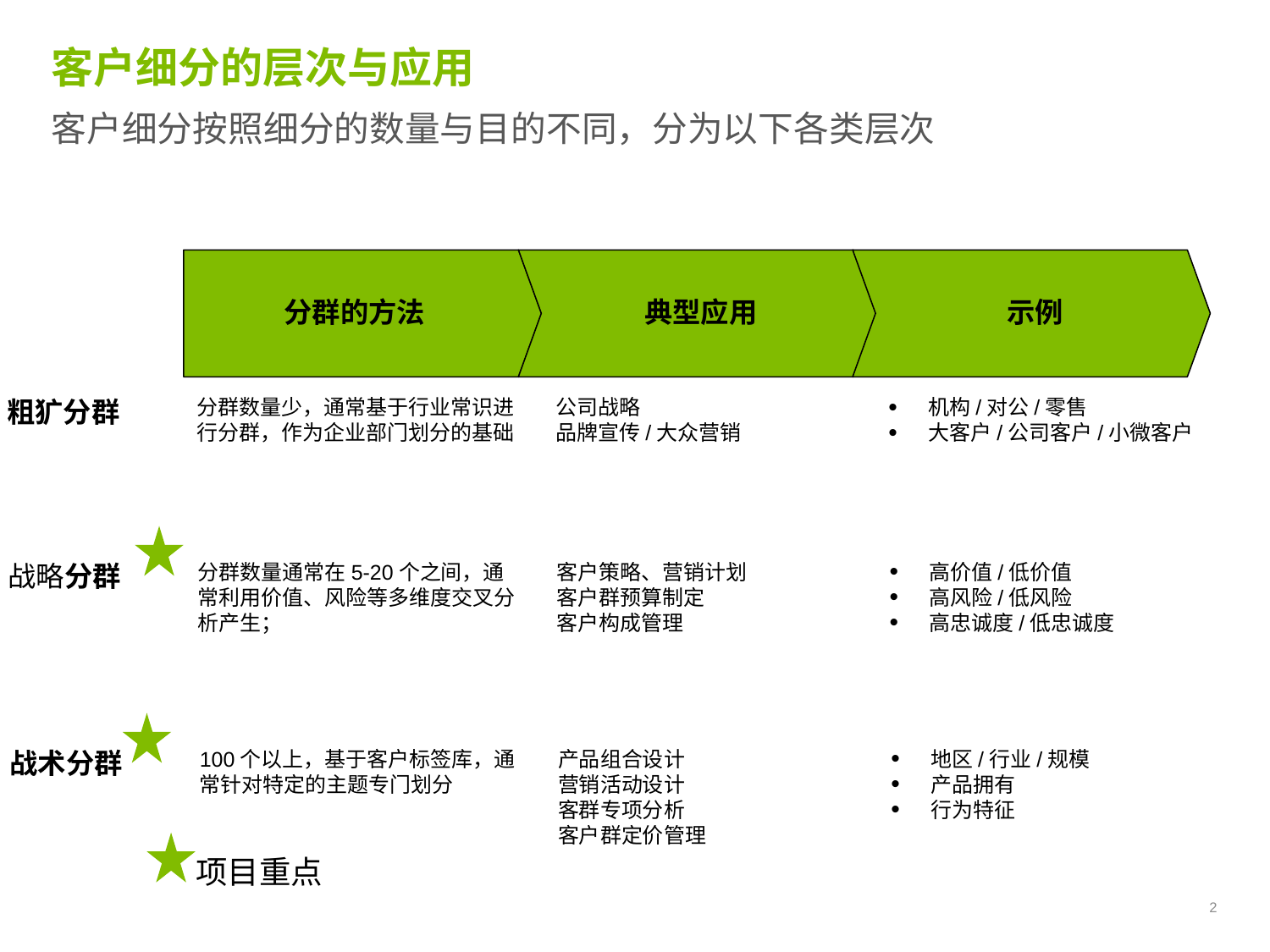

# 客户细分的层次与应用

客户细分按照细分的数量与目的不同，分为以下各类层次

分群的方法

典型应用

示例
粗犷分群
公司战略
品牌宣传/大众营销
机构/对公/零售
大客户/公司客户/小微客户
分群数量少，通常基于行业常识进行分群，作为企业部门划分的基础

战略分群
客户策略、营销计划
客户群预算制定
客户构成管理
高价值/低价值
高风险/低风险
高忠诚度/低忠诚度
分群数量通常在5-20个之间，通常利用价值、风险等多维度交叉分析产生；

战术分群
产品组合设计
营销活动设计
客群专项分析
客户群定价管理
地区/行业/规模
产品拥有
行为特征

100个以上，基于客户标签库，通常针对特定的主题专门划分

项目重点
2